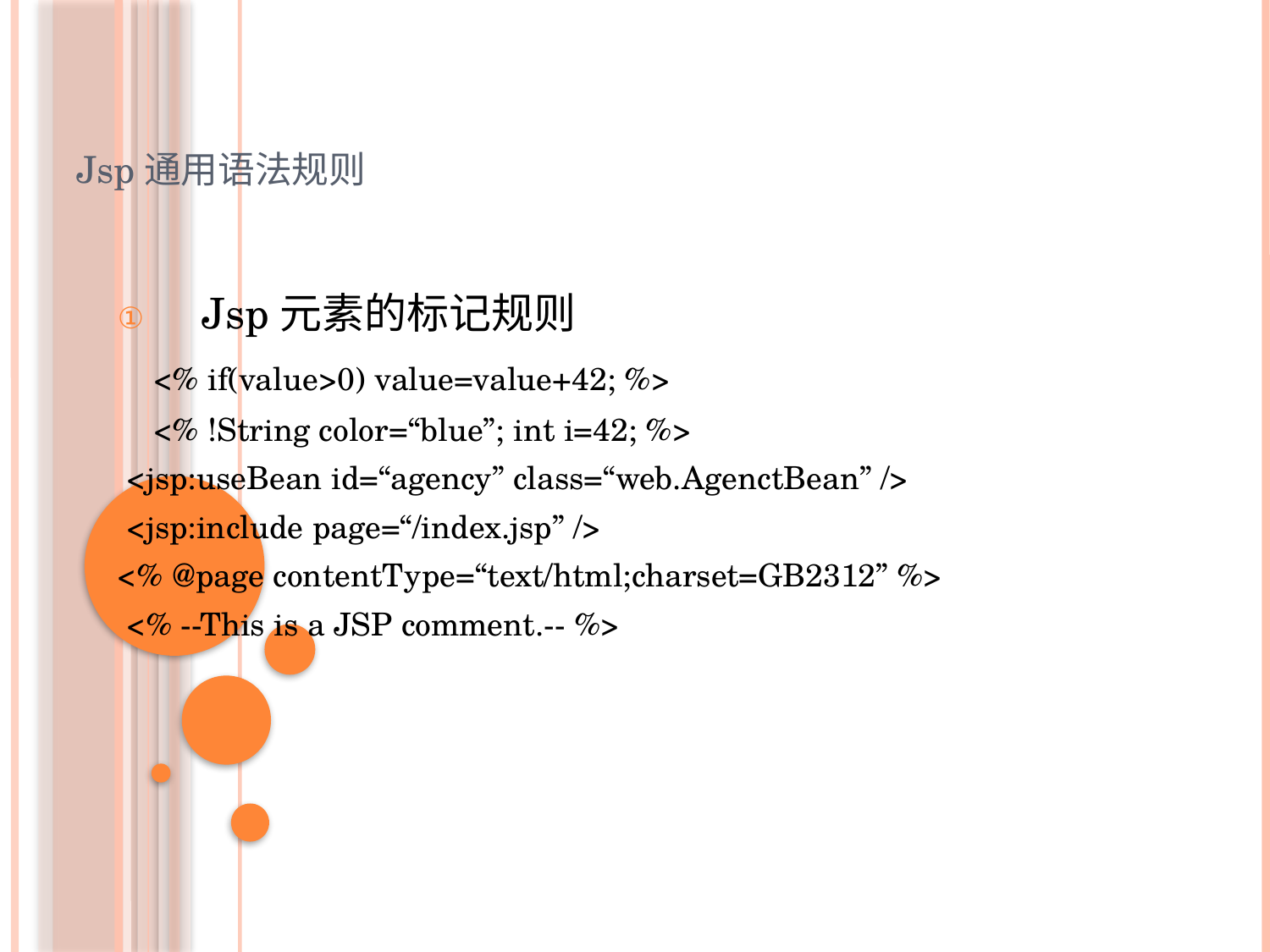

Jsp通用语法规则
Jsp元素的标记规则
   <% if(value>0) value=value+42; %>
    <% !String color=“blue”; int i=42; %>
 <jsp:useBean id=“agency” class=“web.AgenctBean” />
 <jsp:include page=“/index.jsp” />
<% @page contentType=“text/html;charset=GB2312” %>
 <% --This is a JSP comment.-- %>